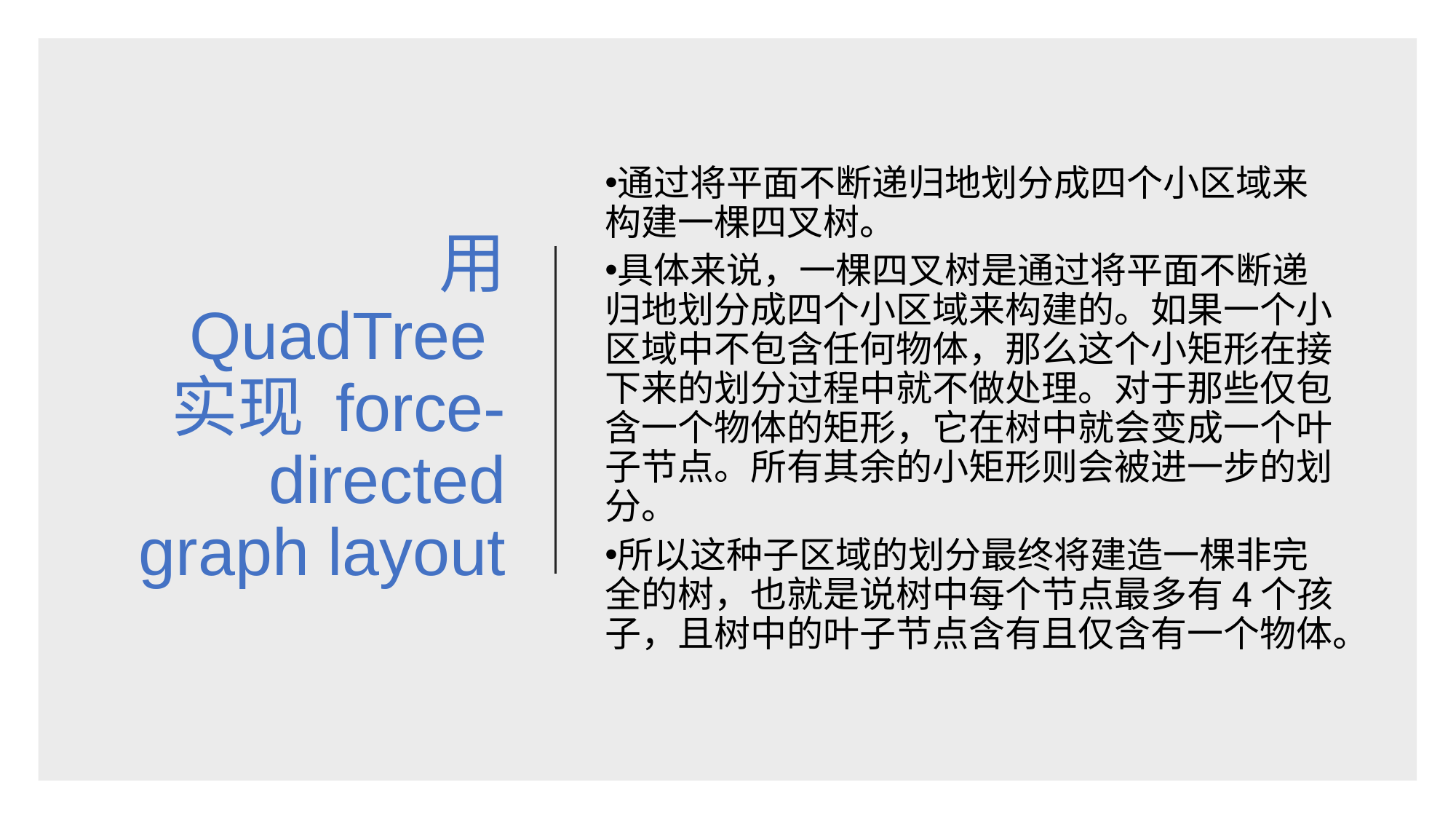

# 用 QuadTree 实现 force-directed graph layout
通过将平面不断递归地划分成四个小区域来构建一棵四叉树。
具体来说，一棵四叉树是通过将平面不断递归地划分成四个小区域来构建的。如果一个小区域中不包含任何物体，那么这个小矩形在接下来的划分过程中就不做处理。对于那些仅包含一个物体的矩形，它在树中就会变成一个叶子节点。所有其余的小矩形则会被进一步的划分。
所以这种子区域的划分最终将建造一棵非完全的树，也就是说树中每个节点最多有4个孩子，且树中的叶子节点含有且仅含有一个物体。